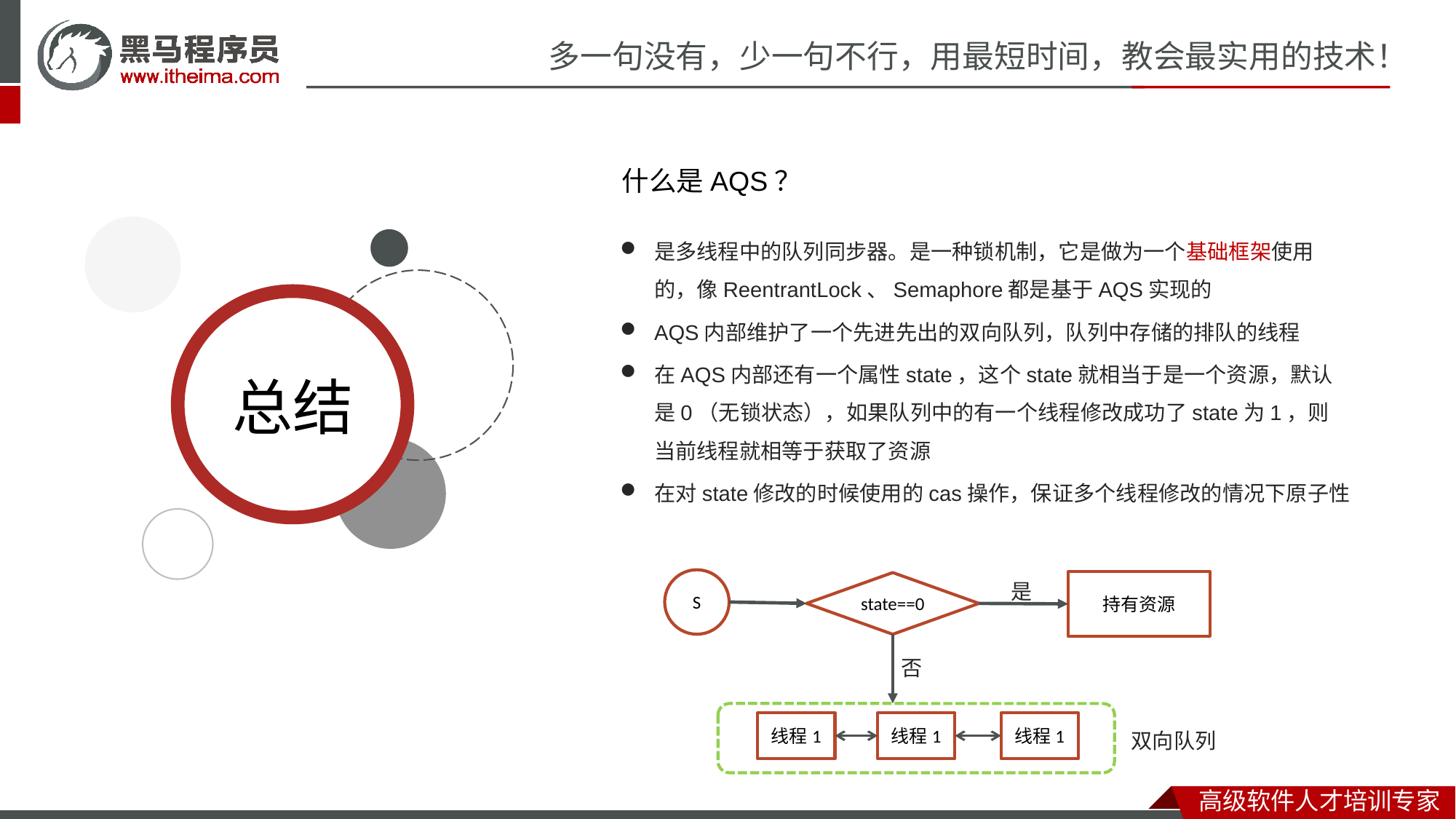

什么是AQS？
是多线程中的队列同步器。是一种锁机制，它是做为一个基础框架使用的，像ReentrantLock、Semaphore都是基于AQS实现的
AQS内部维护了一个先进先出的双向队列，队列中存储的排队的线程
在AQS内部还有一个属性state，这个state就相当于是一个资源，默认是0（无锁状态），如果队列中的有一个线程修改成功了state为1，则当前线程就相等于获取了资源
在对state修改的时候使用的cas操作，保证多个线程修改的情况下原子性

是

S
持有资源
state==0
否

双向队列
线程1
线程1
线程1